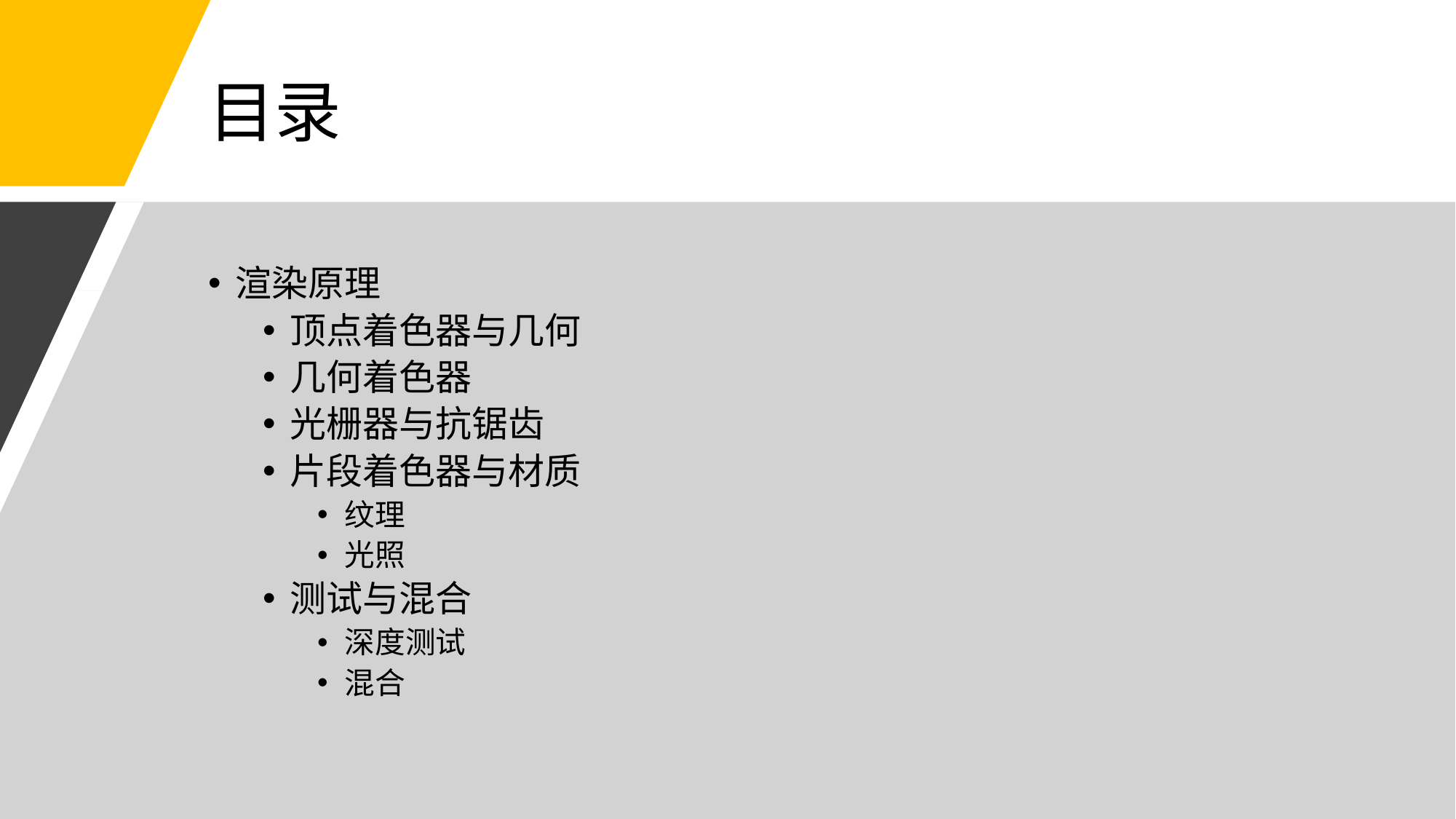

# 目录

渲染原理
顶点着色器与几何
几何着色器
光栅器与抗锯齿
片段着色器与材质
纹理
光照
测试与混合
深度测试
混合